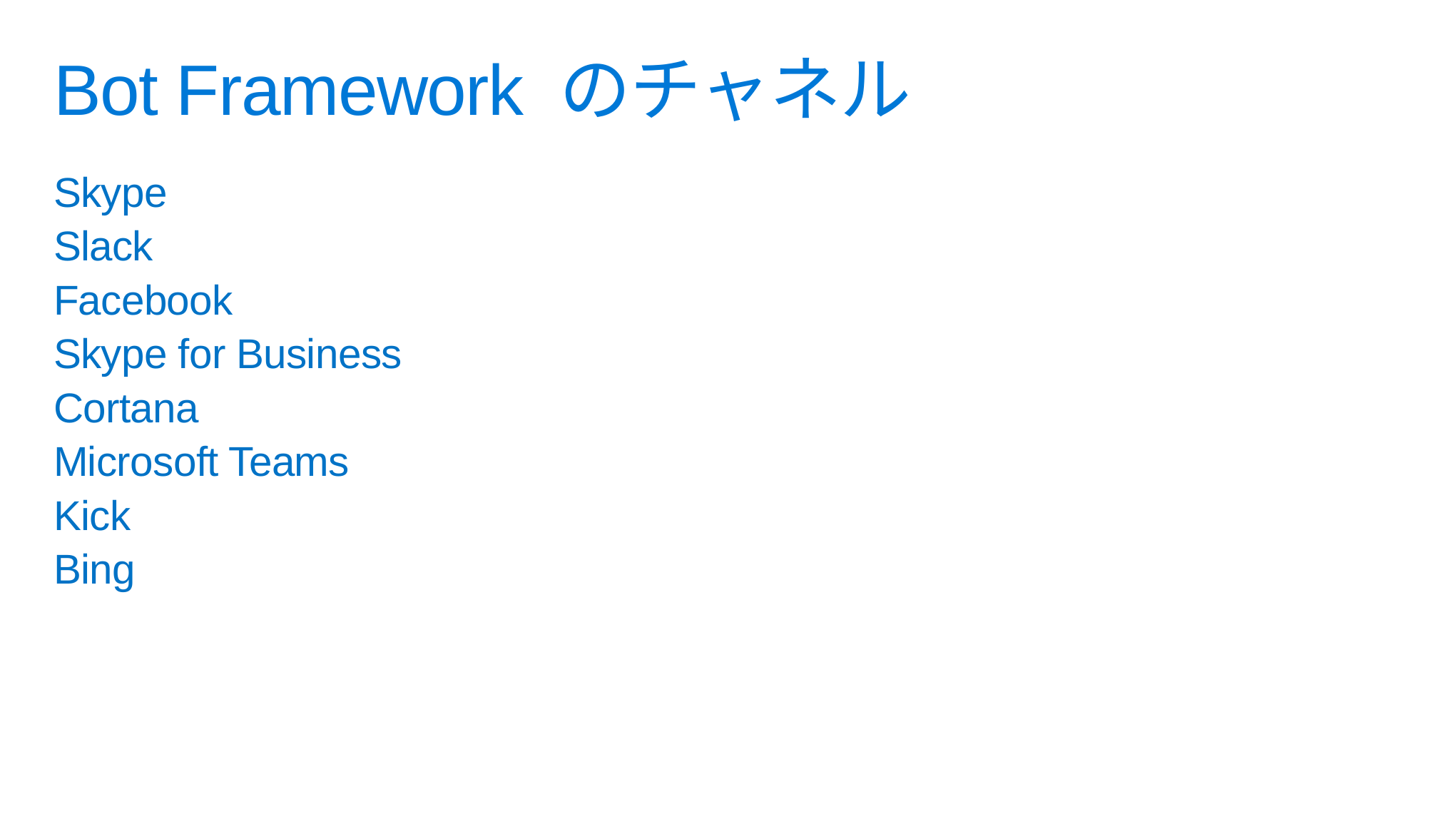

# Bot Framework のチャネル
Skype
Slack
Facebook
Skype for Business
Cortana
Microsoft Teams
Kick
Bing